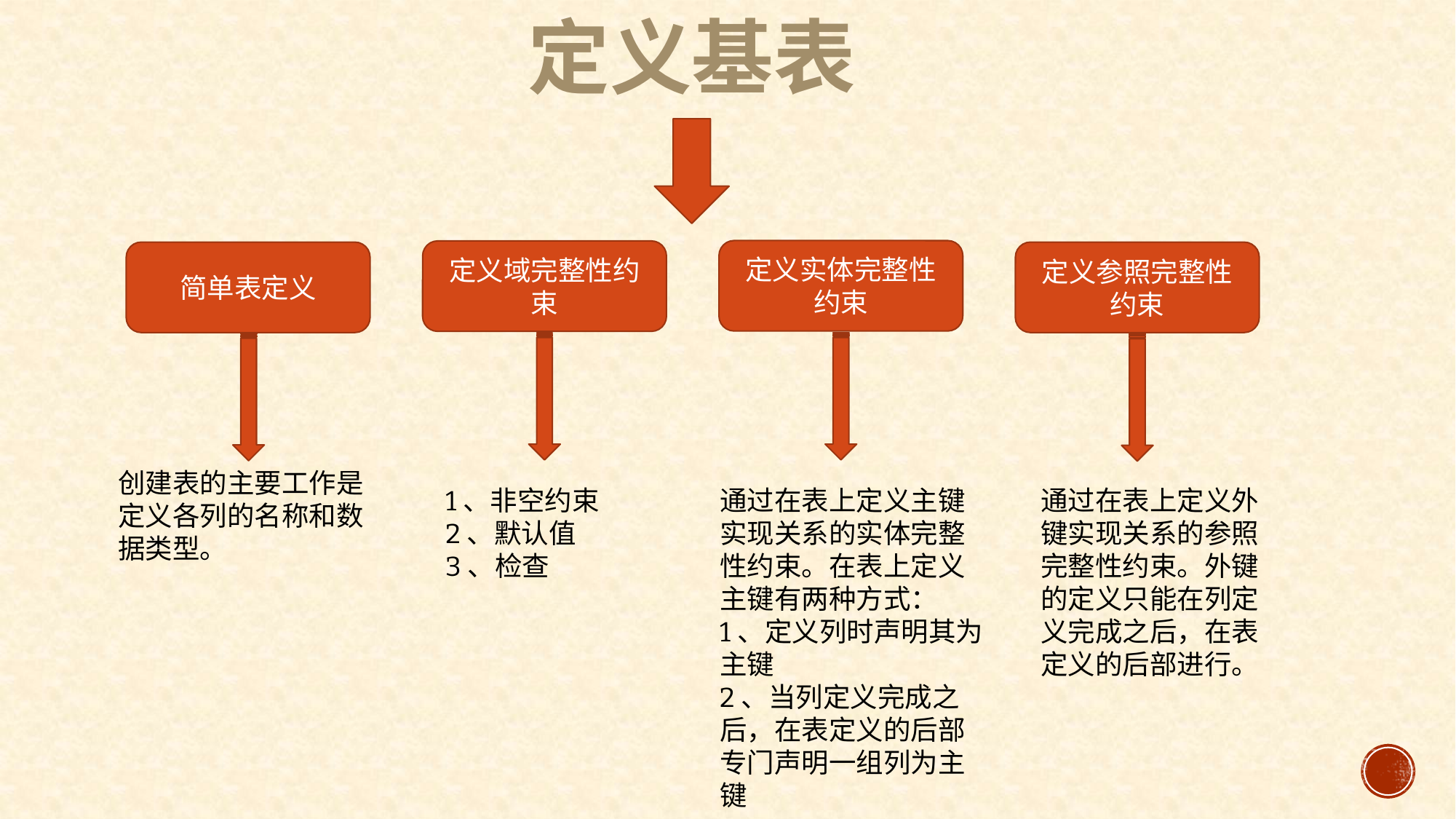

定义基表

定义实体完整性约束
定义域完整性约束
简单表定义
定义参照完整性约束

创建表的主要工作是定义各列的名称和数据类型。
1、非空约束
2、默认值
3、检查
通过在表上定义主键实现关系的实体完整性约束。在表上定义主键有两种方式：
1、定义列时声明其为主键
2、当列定义完成之后，在表定义的后部专门声明一组列为主键
通过在表上定义外键实现关系的参照完整性约束。外键的定义只能在列定义完成之后，在表定义的后部进行。